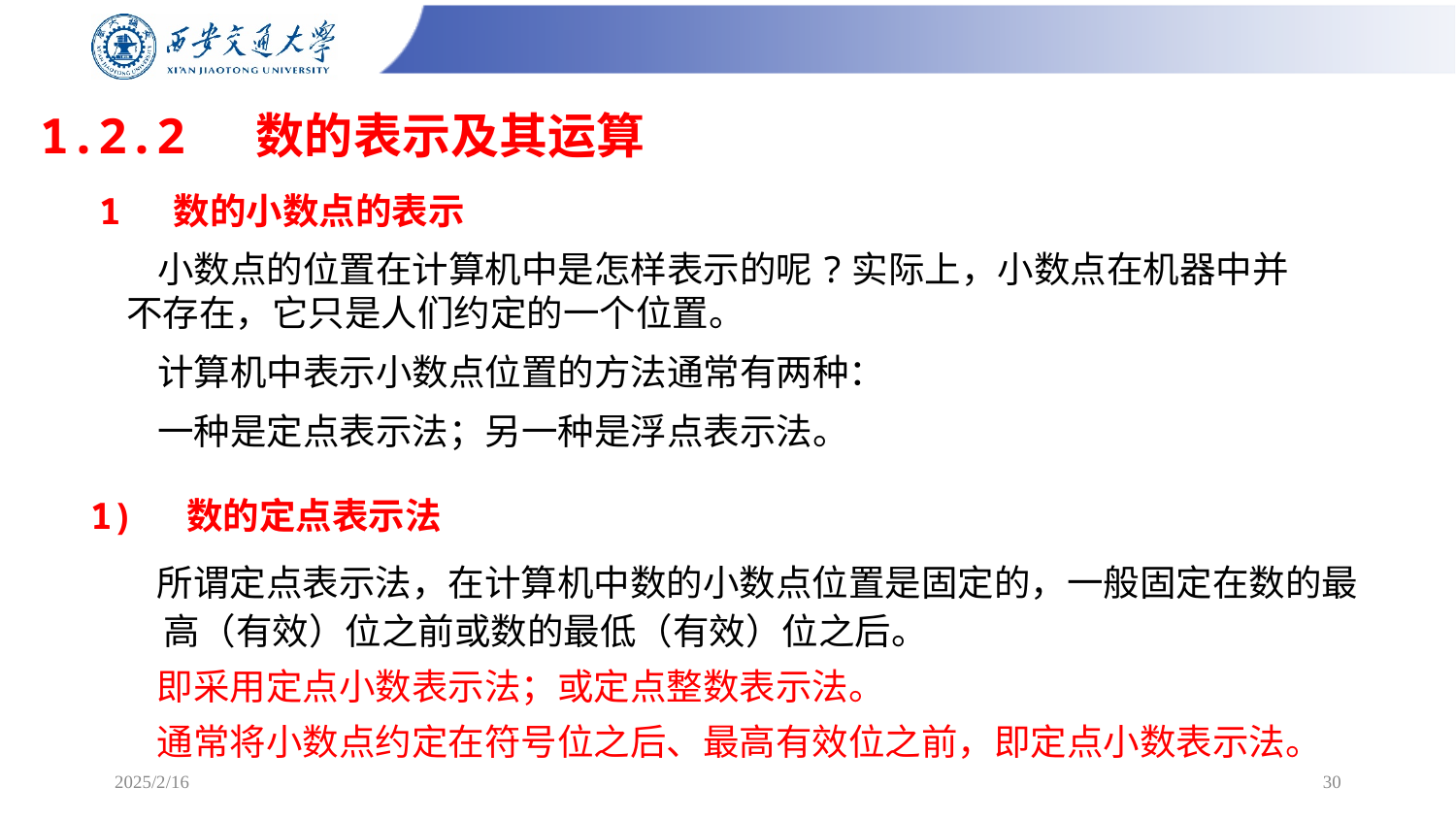

# 1.2.2  数的表示及其运算
1  数的小数点的表示
      小数点的位置在计算机中是怎样表示的呢?实际上，小数点在机器中并不存在，它只是人们约定的一个位置。
      计算机中表示小数点位置的方法通常有两种：
      一种是定点表示法；另一种是浮点表示法。
1)  数的定点表示法
       所谓定点表示法，在计算机中数的小数点位置是固定的，一般固定在数的最高（有效）位之前或数的最低（有效）位之后。
       即采用定点小数表示法；或定点整数表示法。
       通常将小数点约定在符号位之后、最高有效位之前，即定点小数表示法。
2025/2/16
30